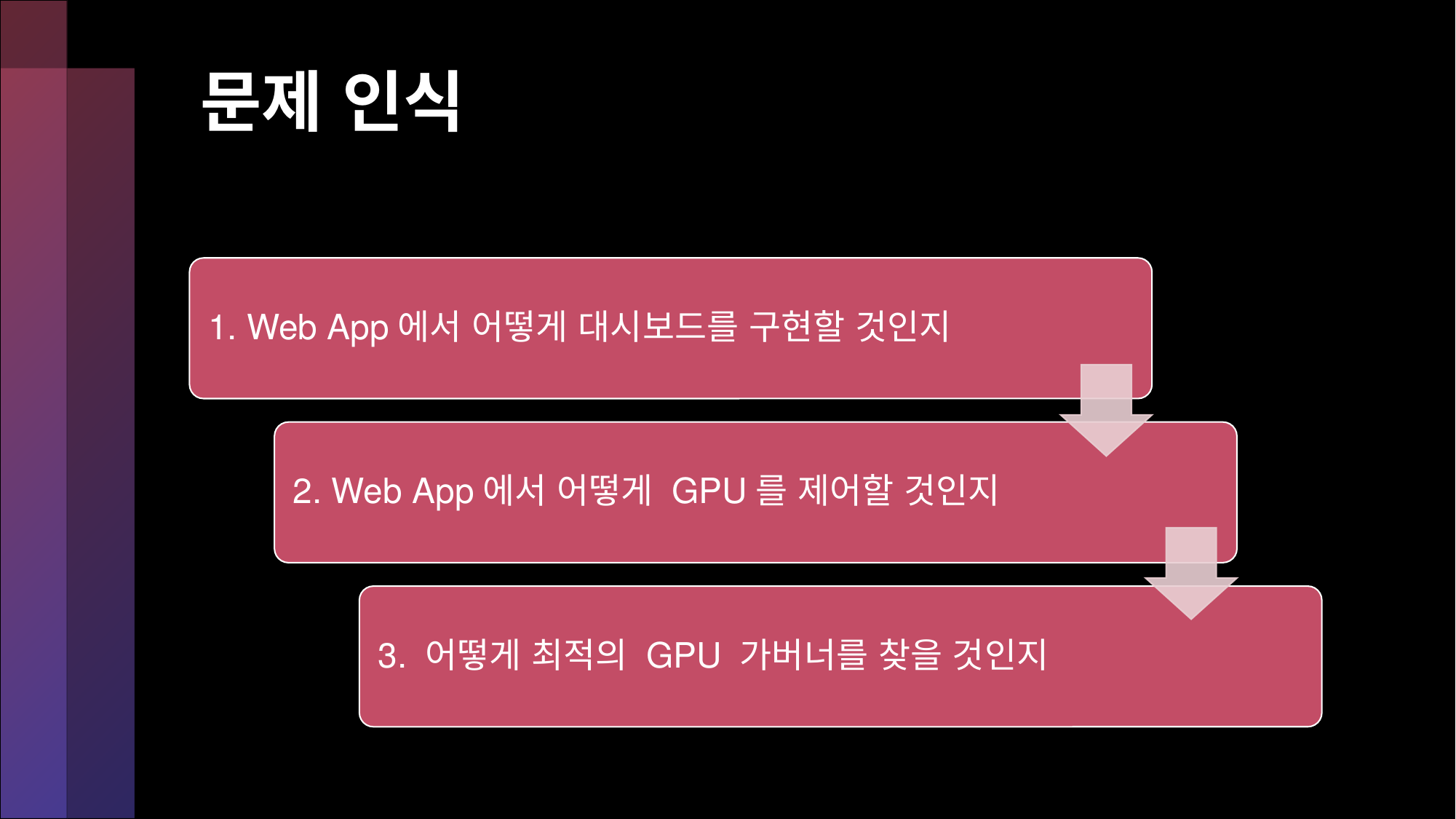

# 문제 인식
1. Web App에서 어떻게 대시보드를 구현할 것인지
2. Web App에서 어떻게 GPU를 제어할 것인지
3. 어떻게 최적의 GPU 가버너를 찾을 것인지